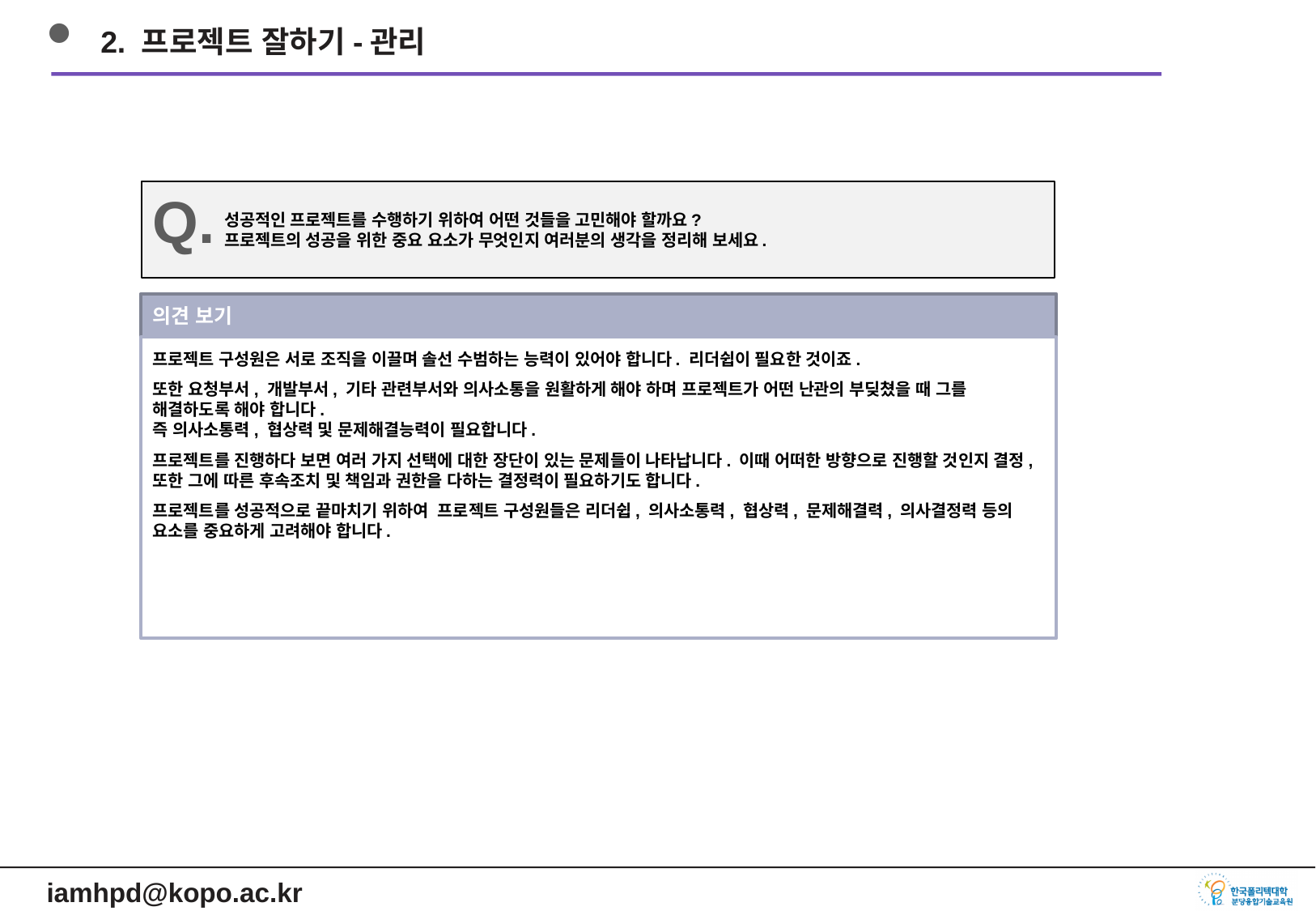

2. 프로젝트 잘하기-관리
Q.
성공적인 프로젝트를 수행하기 위하여 어떤 것들을 고민해야 할까요?
프로젝트의 성공을 위한 중요 요소가 무엇인지 여러분의 생각을 정리해 보세요.
의견 보기
프로젝트 구성원은 서로 조직을 이끌며 솔선 수범하는 능력이 있어야 합니다. 리더쉽이 필요한 것이죠.
또한 요청부서, 개발부서, 기타 관련부서와 의사소통을 원활하게 해야 하며 프로젝트가 어떤 난관의 부딪쳤을 때 그를 해결하도록 해야 합니다.
즉 의사소통력, 협상력 및 문제해결능력이 필요합니다.
프로젝트를 진행하다 보면 여러 가지 선택에 대한 장단이 있는 문제들이 나타납니다. 이때 어떠한 방향으로 진행할 것인지 결정, 또한 그에 따른 후속조치 및 책임과 권한을 다하는 결정력이 필요하기도 합니다.
프로젝트를 성공적으로 끝마치기 위하여  프로젝트 구성원들은 리더쉽, 의사소통력, 협상력, 문제해결력, 의사결정력 등의 요소를 중요하게 고려해야 합니다.